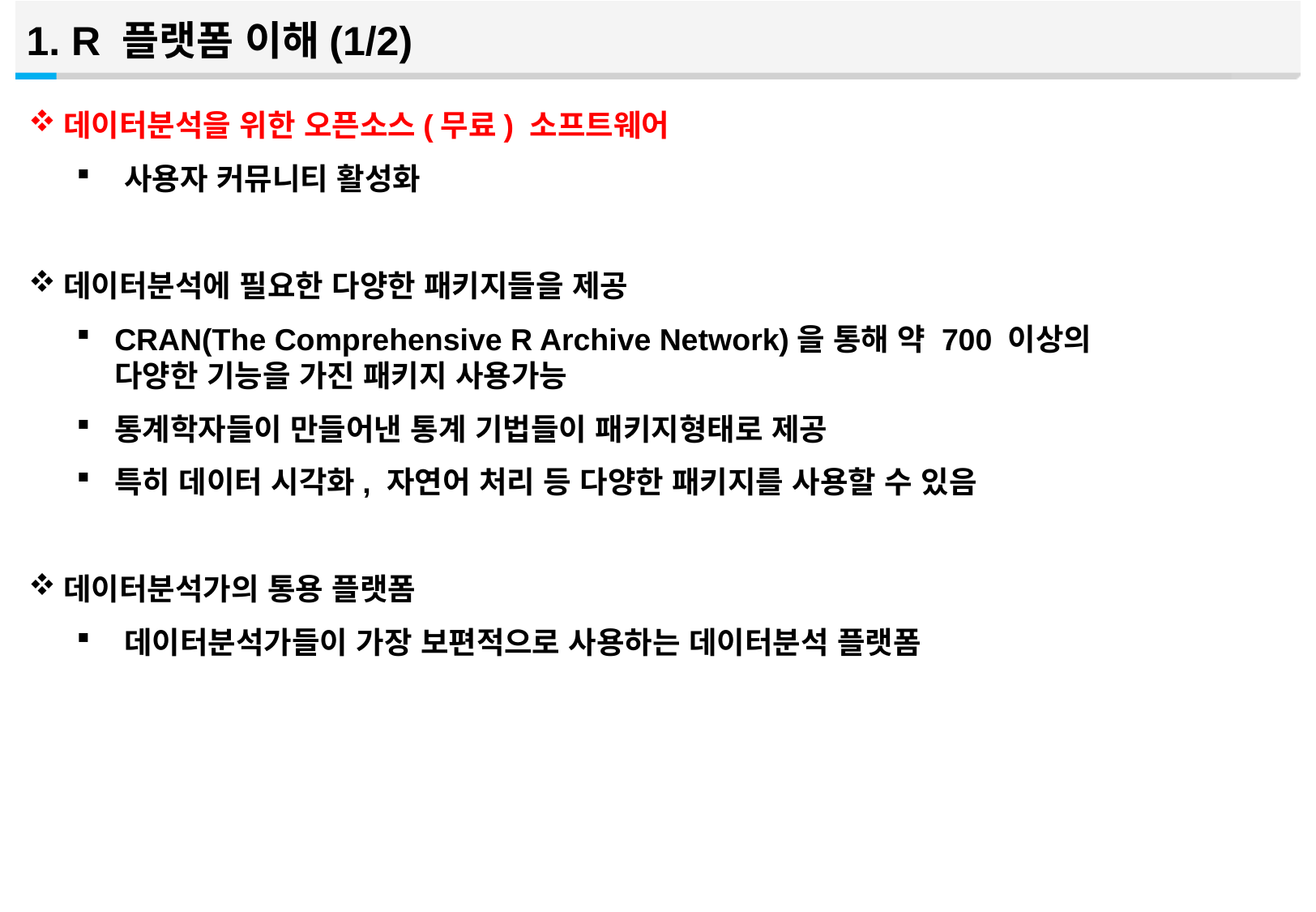

1. R 플랫폼 이해(1/2)
데이터분석을 위한 오픈소스(무료) 소프트웨어
사용자 커뮤니티 활성화

데이터분석에 필요한 다양한 패키지들을 제공
CRAN(The Comprehensive R Archive Network)을 통해 약 700 이상의
다양한 기능을 가진 패키지 사용가능
통계학자들이 만들어낸 통계 기법들이 패키지형태로 제공
특히 데이터 시각화, 자연어 처리 등 다양한 패키지를 사용할 수 있음

데이터분석가의 통용 플랫폼
데이터분석가들이 가장 보편적으로 사용하는 데이터분석 플랫폼